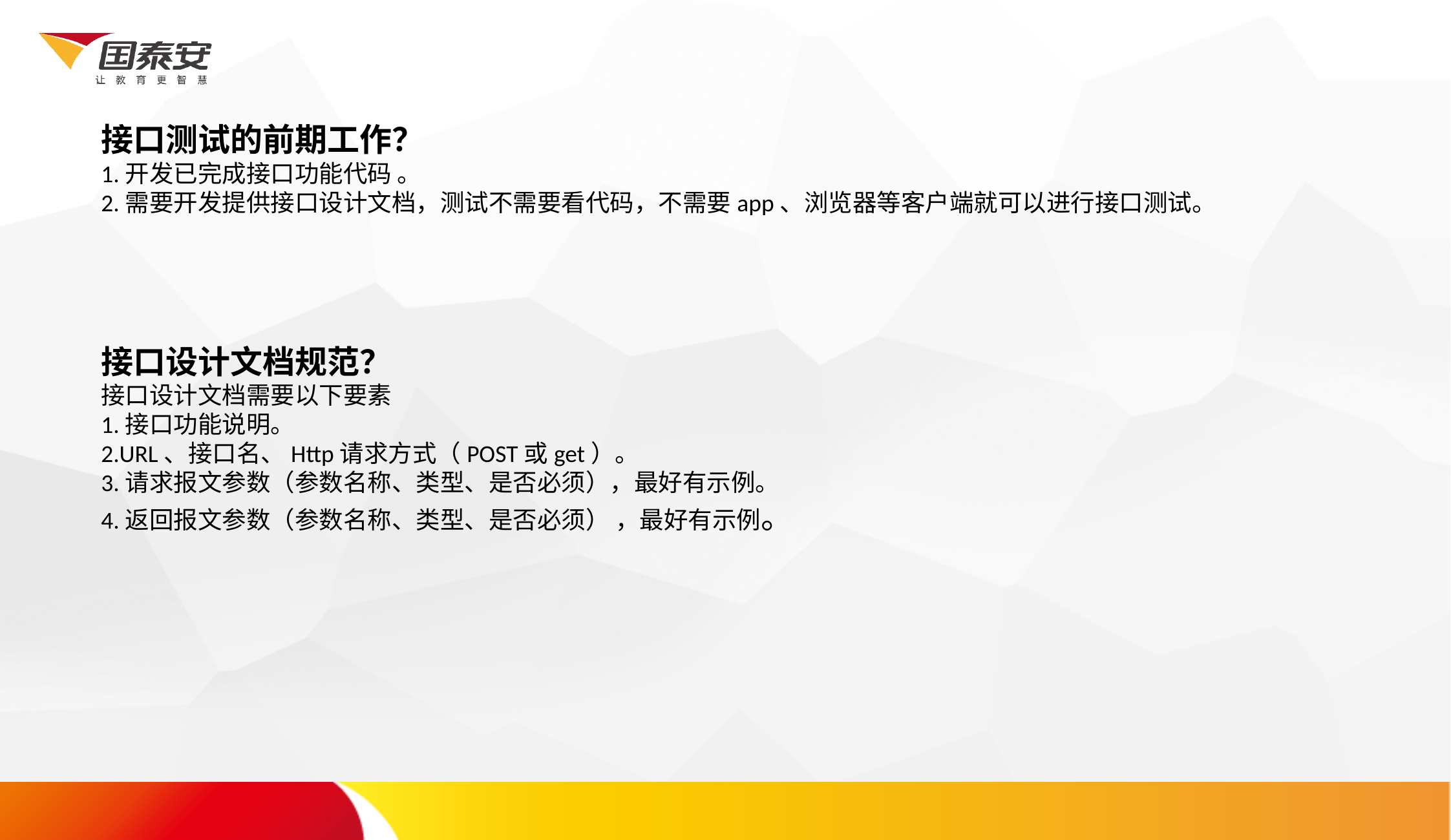

接口测试的前期工作？
1.开发已完成接口功能代码 。
2.需要开发提供接口设计文档，测试不需要看代码，不需要app、浏览器等客户端就可以进行接口测试。
接口设计文档规范？
接口设计文档需要以下要素
1.接口功能说明。
2.URL、接口名、Http请求方式（POST或get）。
3.请求报文参数（参数名称、类型、是否必须），最好有示例。
4.返回报文参数（参数名称、类型、是否必须） ，最好有示例。